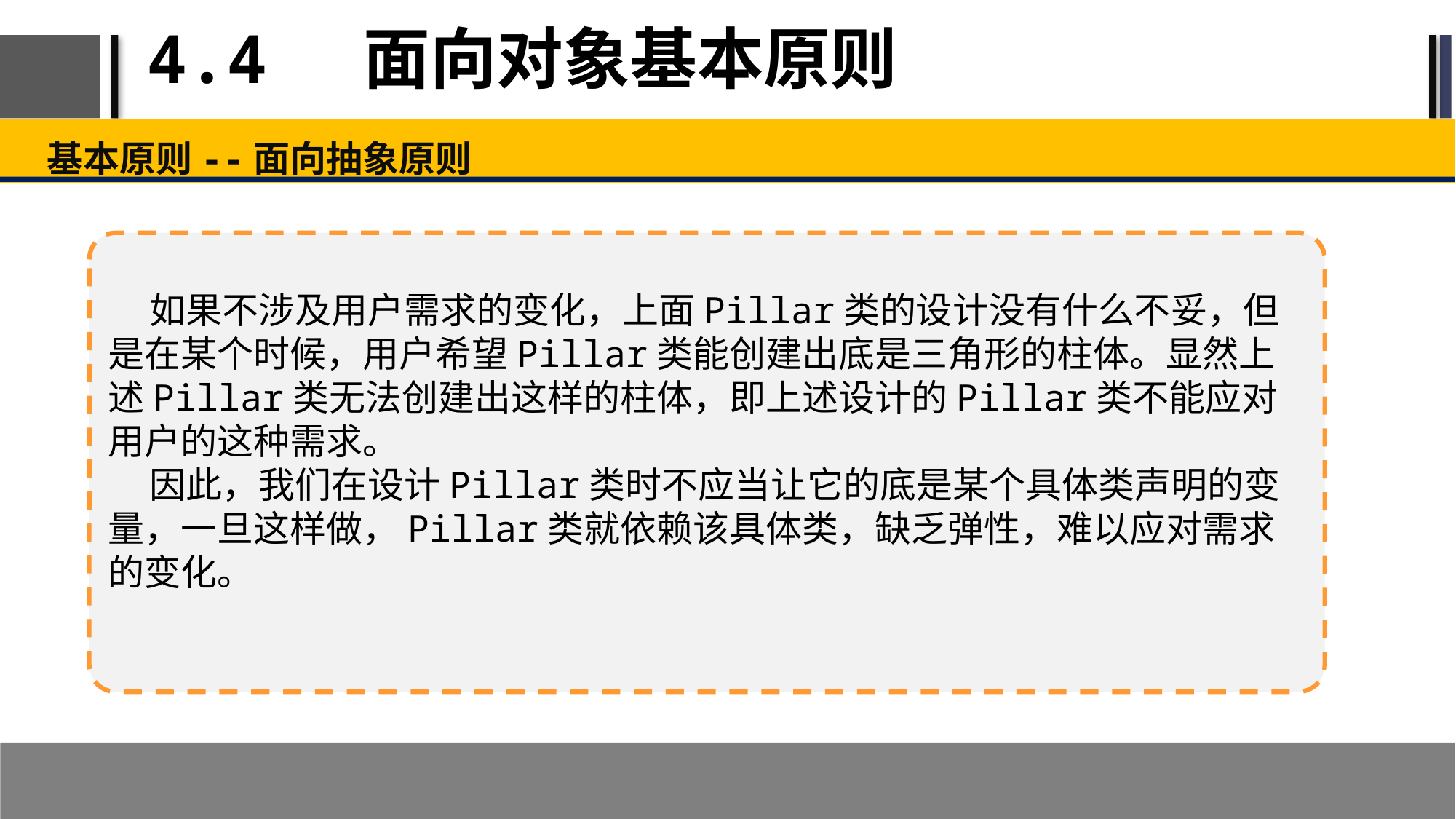

# 4.4  面向对象基本原则

基本原则--面向抽象原则

    如果不涉及用户需求的变化，上面Pillar类的设计没有什么不妥，但是在某个时候，用户希望Pillar类能创建出底是三角形的柱体。显然上述Pillar类无法创建出这样的柱体，即上述设计的Pillar类不能应对用户的这种需求。
    因此，我们在设计Pillar类时不应当让它的底是某个具体类声明的变量，一旦这样做，Pillar类就依赖该具体类，缺乏弹性，难以应对需求的变化。